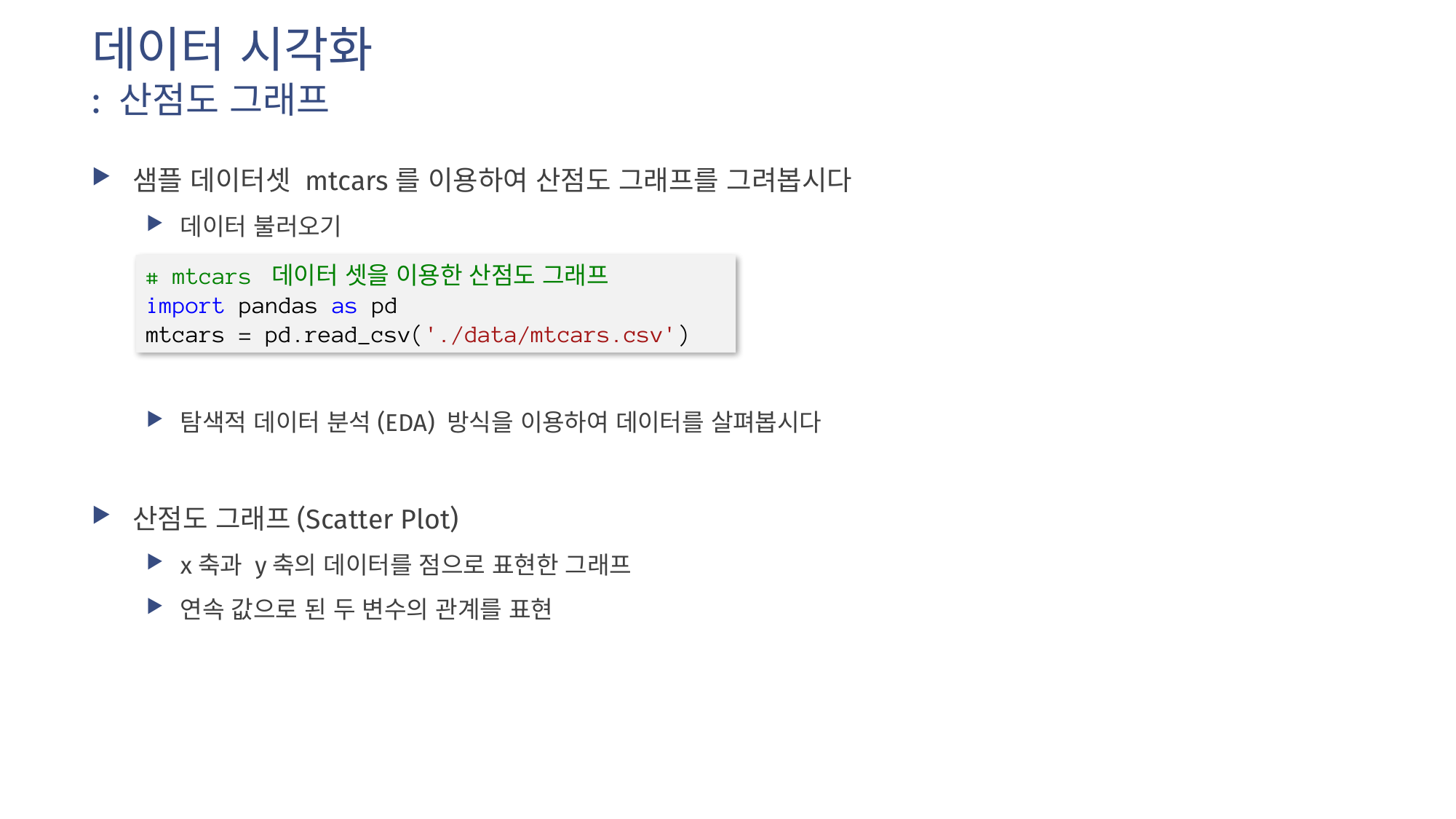

# 데이터 시각화 : 산점도 그래프
샘플 데이터셋 mtcars를 이용하여 산점도 그래프를 그려봅시다
데이터 불러오기

탐색적 데이터 분석(EDA) 방식을 이용하여 데이터를 살펴봅시다

산점도 그래프(Scatter Plot)
x축과 y축의 데이터를 점으로 표현한 그래프
연속 값으로 된 두 변수의 관계를 표현

# mtcars 데이터 셋을 이용한 산점도 그래프
import pandas as pd
mtcars = pd.read_csv('./data/mtcars.csv')